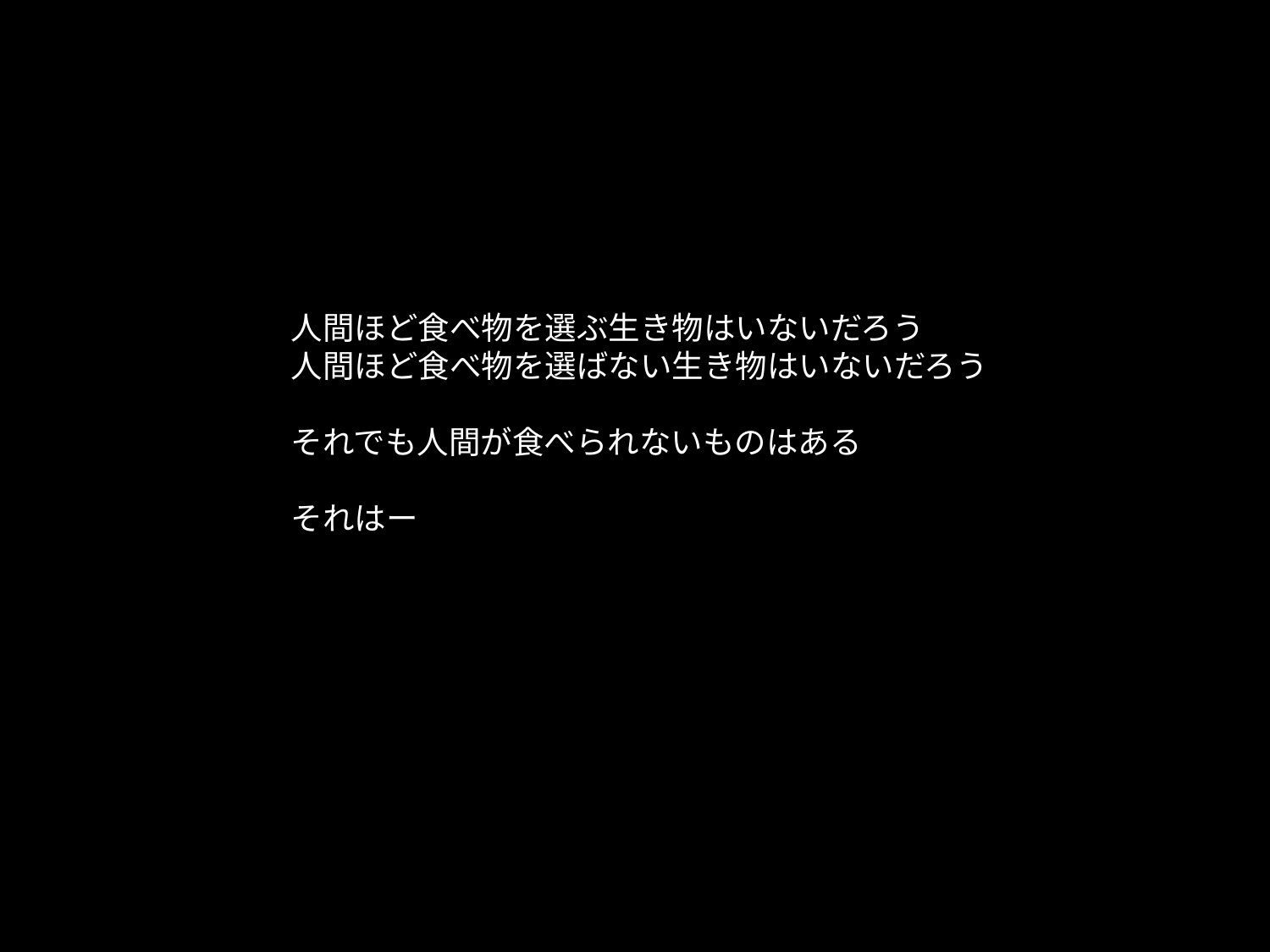

人間ほど食べ物を選ぶ生き物はいないだろう
人間ほど食べ物を選ばない生き物はいないだろう

それでも人間が食べられないものはある

それはー